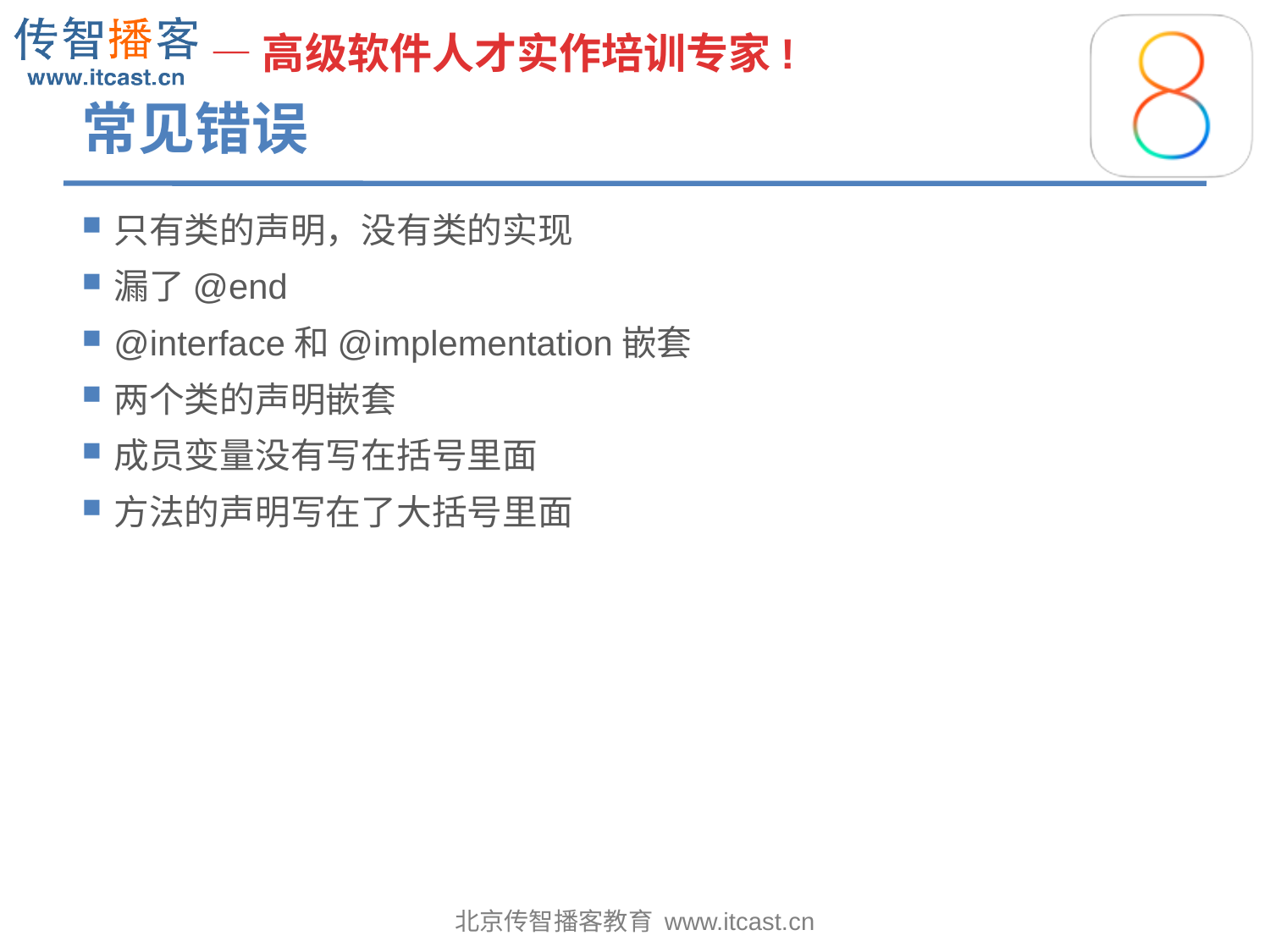

# 常见错误
只有类的声明，没有类的实现
漏了@end
@interface和@implementation嵌套
两个类的声明嵌套
成员变量没有写在括号里面
方法的声明写在了大括号里面